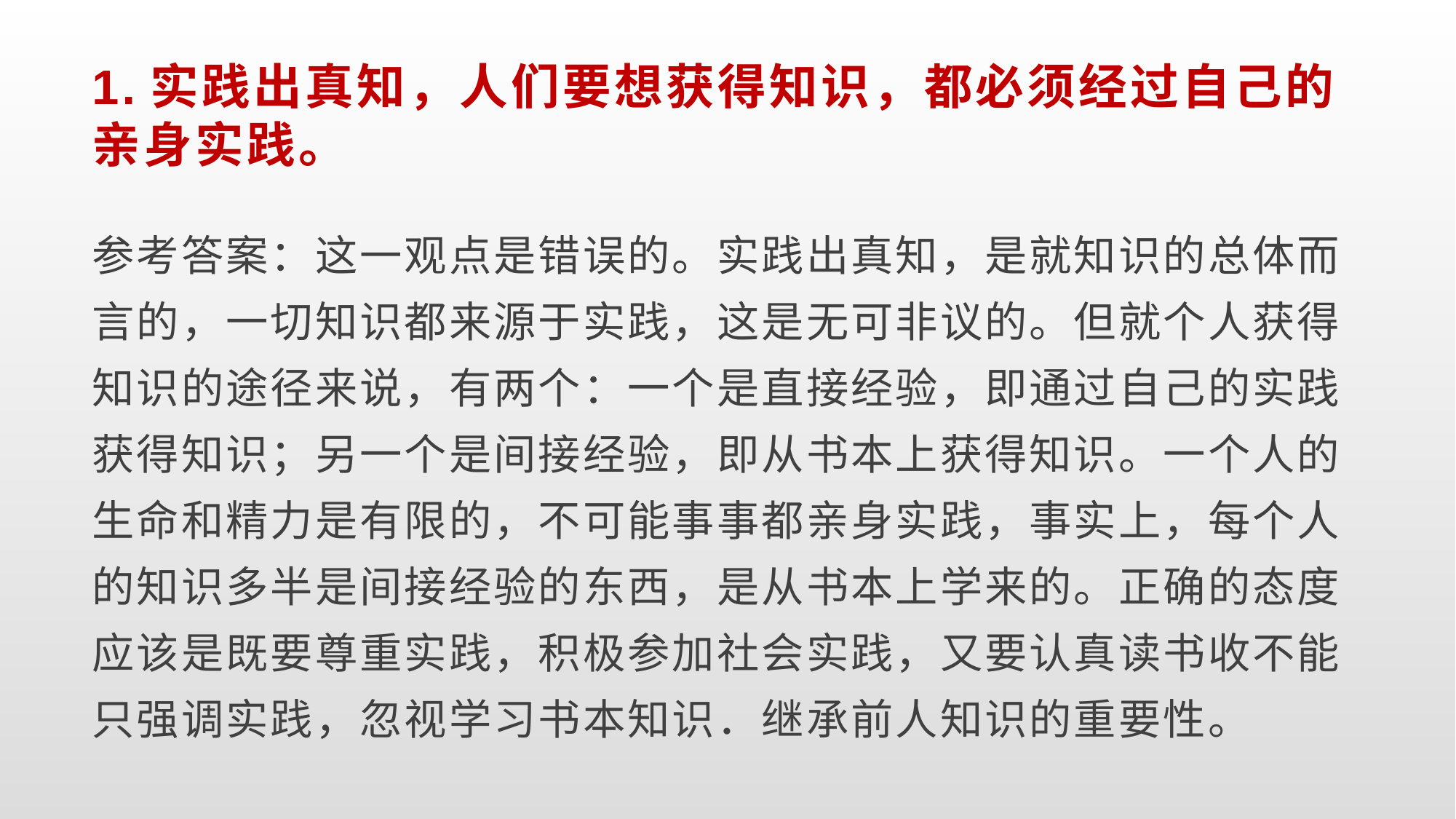

# 1.实践出真知，人们要想获得知识，都必须经过自己的亲身实践。

参考答案：这一观点是错误的。实践出真知，是就知识的总体而言的，一切知识都来源于实践，这是无可非议的。但就个人获得知识的途径来说，有两个：一个是直接经验，即通过自己的实践获得知识；另一个是间接经验，即从书本上获得知识。一个人的生命和精力是有限的，不可能事事都亲身实践，事实上，每个人的知识多半是间接经验的东西，是从书本上学来的。正确的态度应该是既要尊重实践，积极参加社会实践，又要认真读书收不能只强调实践，忽视学习书本知识．继承前人知识的重要性。